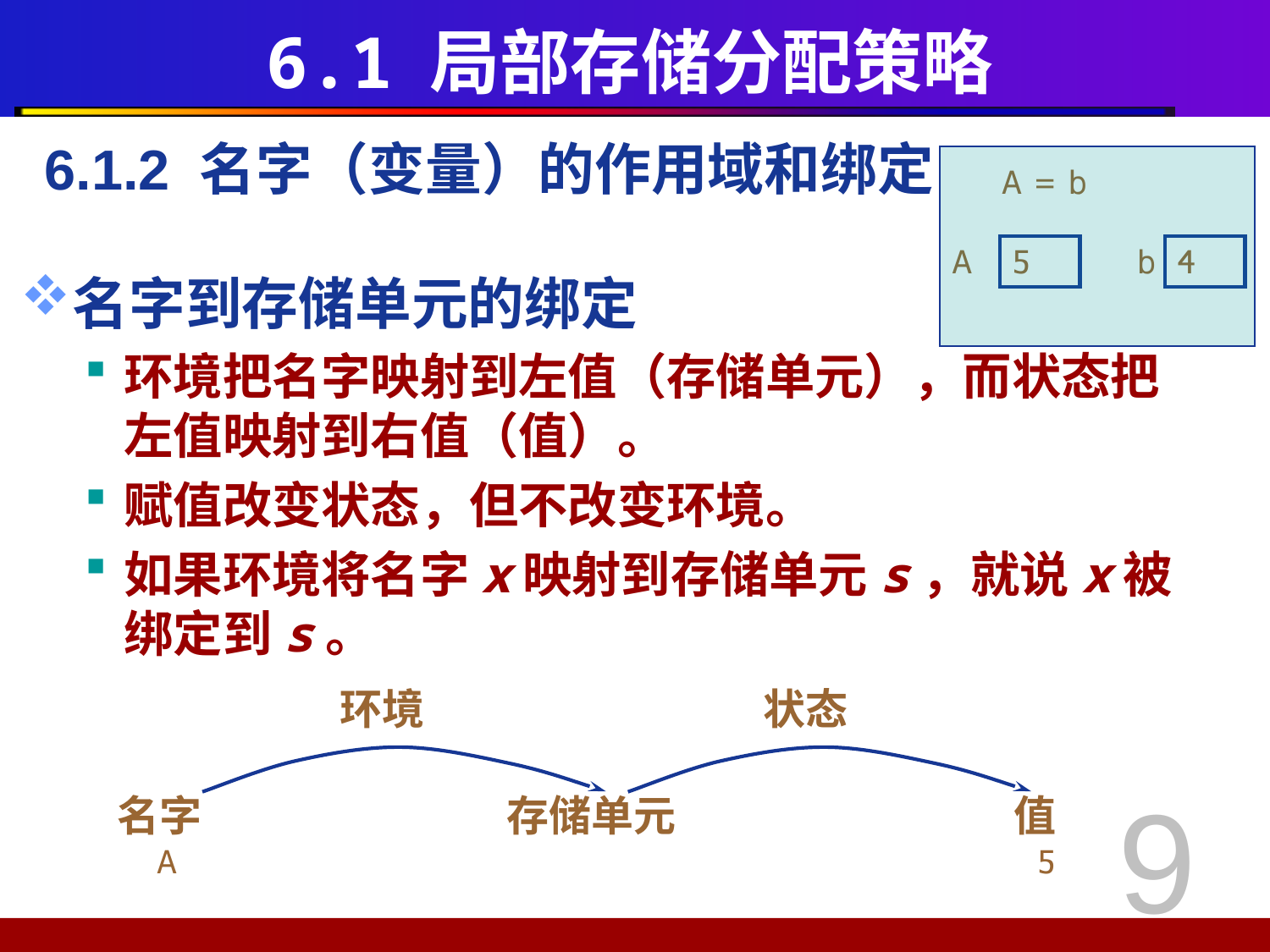

# 6.1 局部存储分配策略
6.1.2 名字（变量）的作用域和绑定

A = b
A
5
b
4
名字到存储单元的绑定
环境把名字映射到左值（存储单元），而状态把左值映射到右值（值）。
赋值改变状态，但不改变环境。
如果环境将名字x映射到存储单元s，就说x被绑定到s。
环境
状态

名字
存储单元
值
9
A
5